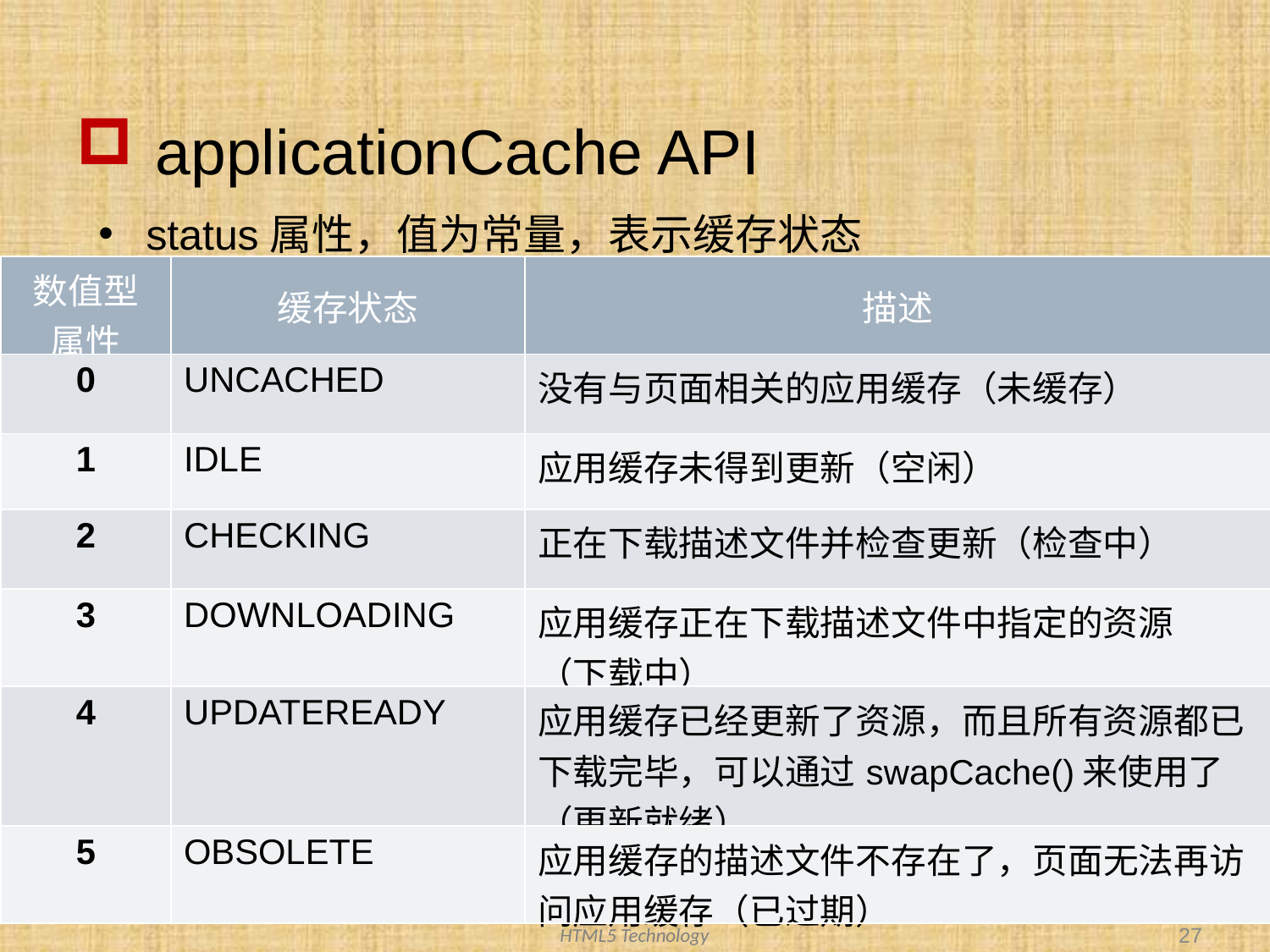

applicationCache API
status属性，值为常量，表示缓存状态
| 数值型 属性 | 缓存状态 | 描述 |
| --- | --- | --- |
| 0 | UNCACHED | 没有与页面相关的应用缓存（未缓存） |
| 1 | IDLE | 应用缓存未得到更新（空闲） |
| 2 | CHECKING | 正在下载描述文件并检查更新（检查中） |
| 3 | DOWNLOADING | 应用缓存正在下载描述文件中指定的资源 （下载中） |
| 4 | UPDATEREADY | 应用缓存已经更新了资源，而且所有资源都已下载完毕，可以通过swapCache()来使用了（更新就绪） |
| 5 | OBSOLETE | 应用缓存的描述文件不存在了，页面无法再访问应用缓存（已过期） |
27
HTML5 Technology